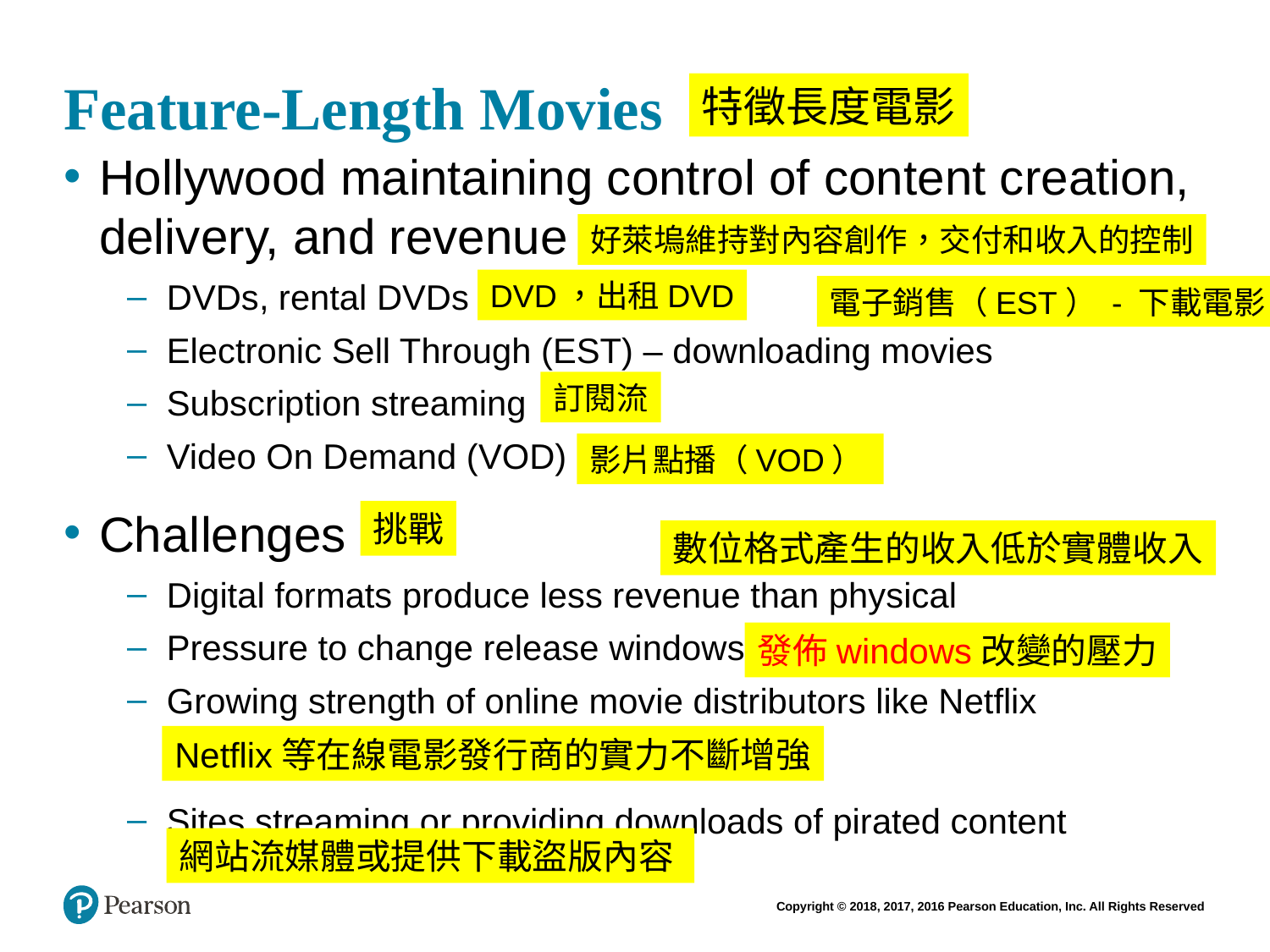

# Feature-Length Movies
特徵長度電影
Hollywood maintaining control of content creation, delivery, and revenue
DVDs, rental DVDs
Electronic Sell Through (EST) – downloading movies
Subscription streaming
Video On Demand (VOD)
Challenges
Digital formats produce less revenue than physical
Pressure to change release windows
Growing strength of online movie distributors like Netflix

Sites streaming or providing downloads of pirated content
好萊塢維持對內容創作，交付和收入的控制
DVD，出租DVD
電子銷售（EST） - 下載電影
訂閱流
影片點播（VOD）
挑戰
數位格式產生的收入低於實體收入
發佈windows改變的壓力
Netflix等在線電影發行商的實力不斷增強
網站流媒體或提供下載盜版內容